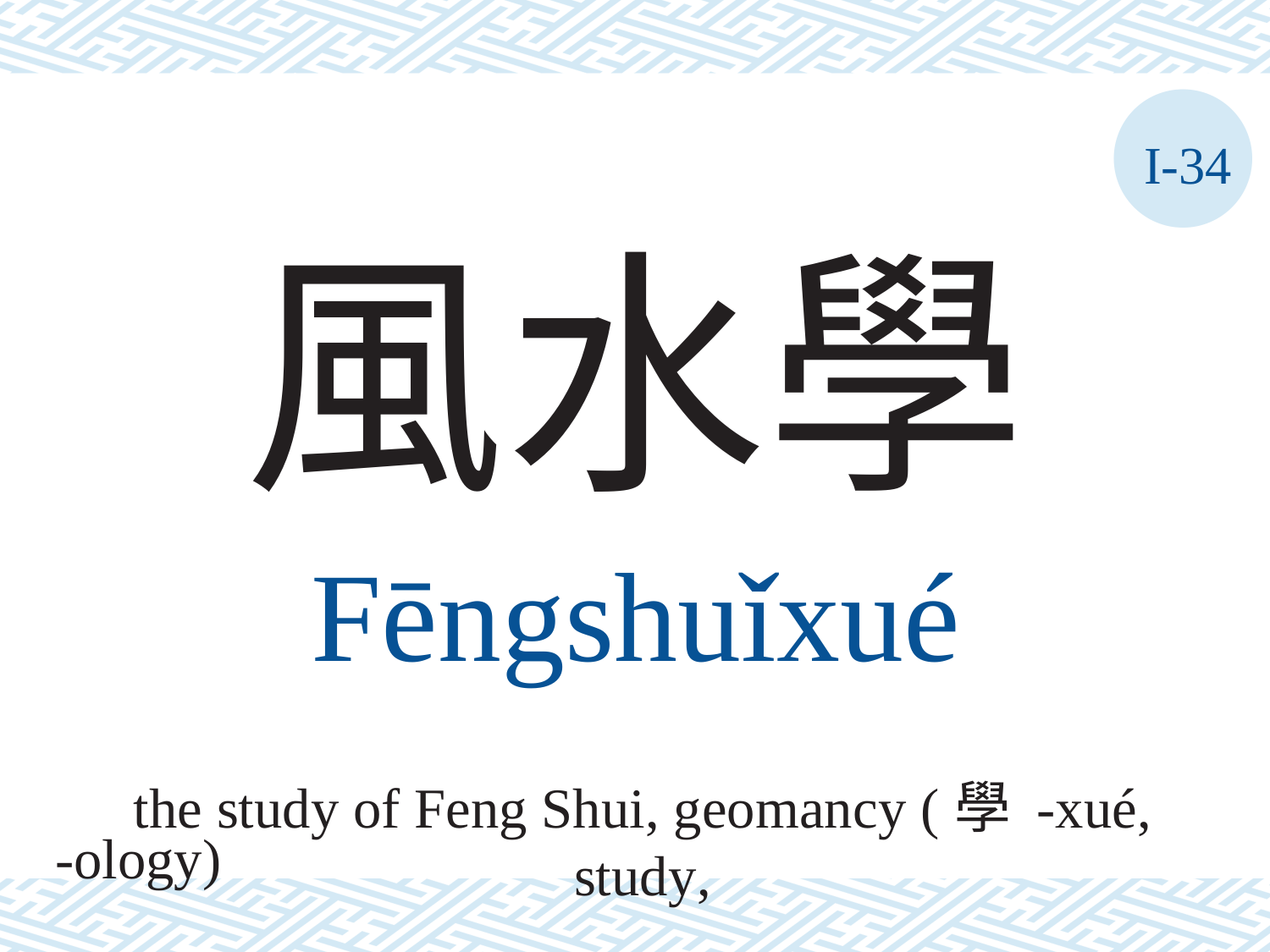

I-34
風水學
Fēngshuǐxué
the study of Feng Shui, geomancy (學 -xué, study,
-ology)